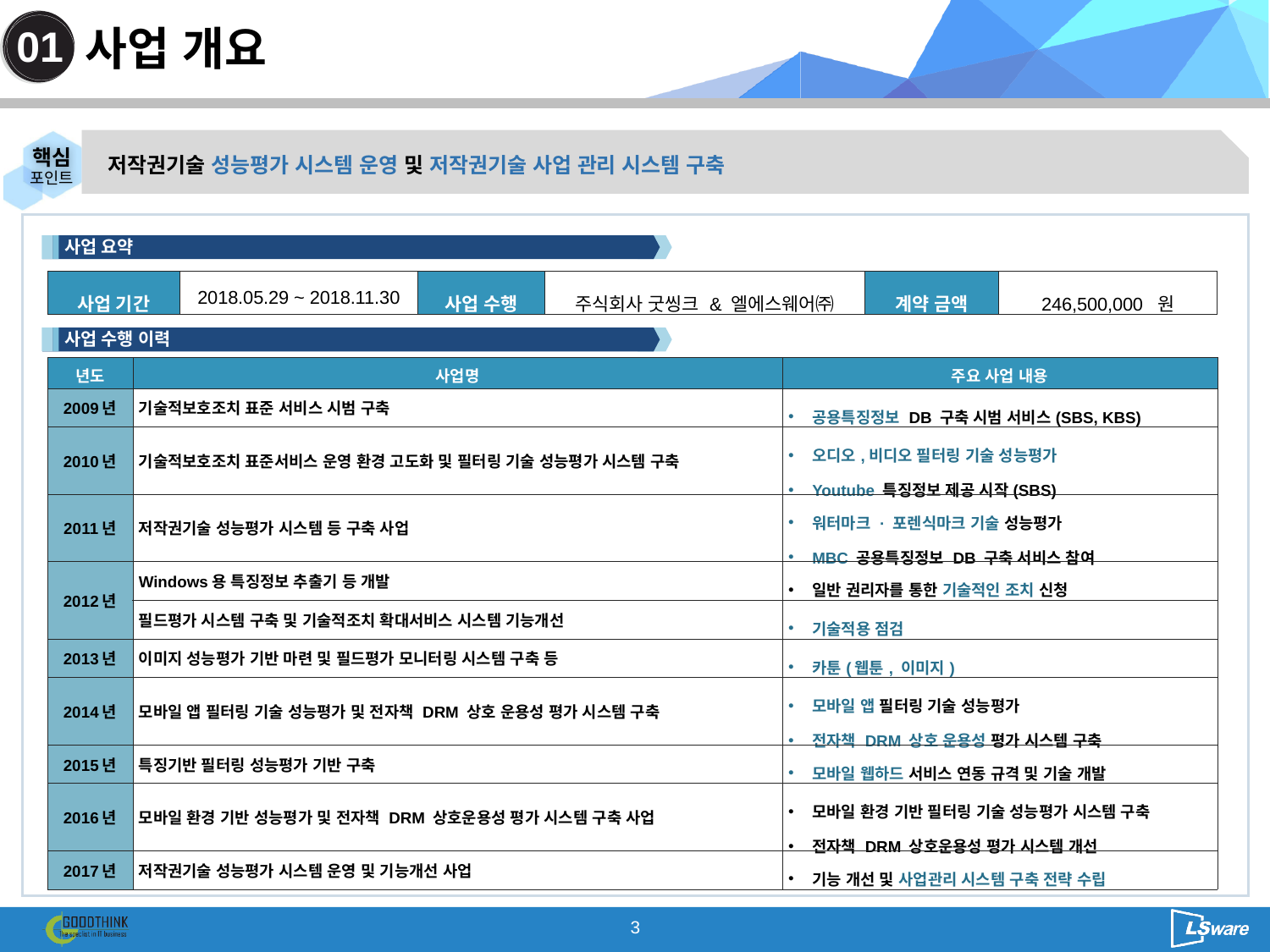

# 사업 개요
01
저작권기술 성능평가 시스템 운영 및 저작권기술 사업 관리 시스템 구축

사업 요약
| 사업 기간 | 2018.05.29 ~ 2018.11.30 | 사업 수행 | 주식회사 굿씽크 & 엘에스웨어㈜ | 계약 금액 | 246,500,000 원 |
| --- | --- | --- | --- | --- | --- |

사업 수행 이력
| 년도 | 사업명 | 주요 사업 내용 |
| --- | --- | --- |
| 2009년 | 기술적보호조치 표준 서비스 시범 구축 | 공용특징정보 DB 구축 시범 서비스(SBS, KBS) |
| 2010년 | 기술적보호조치 표준서비스 운영 환경 고도화 및 필터링 기술 성능평가 시스템 구축 | 오디오,비디오 필터링 기술 성능평가 Youtube 특징정보 제공 시작(SBS) |
| 2011년 | 저작권기술 성능평가 시스템 등 구축 사업 | 워터마크 · 포렌식마크 기술 성능평가 MBC 공용특징정보 DB 구축 서비스 참여 |
| 2012년 | Windows용 특징정보 추출기 등 개발 | 일반 권리자를 통한 기술적인 조치 신청 |
|  | 필드평가 시스템 구축 및 기술적조치 확대서비스 시스템 기능개선 | 기술적용 점검 |
| 2013년 | 이미지 성능평가 기반 마련 및 필드평가 모니터링 시스템 구축 등 | 카툰(웹툰, 이미지) |
| 2014년 | 모바일 앱 필터링 기술 성능평가 및 전자책 DRM 상호 운용성 평가 시스템 구축 | 모바일 앱 필터링 기술 성능평가 전자책 DRM 상호 운용성 평가 시스템 구축 |
| 2015년 | 특징기반 필터링 성능평가 기반 구축 | 모바일 웹하드 서비스 연동 규격 및 기술 개발 |
| 2016년 | 모바일 환경 기반 성능평가 및 전자책 DRM 상호운용성 평가 시스템 구축 사업 | 모바일 환경 기반 필터링 기술 성능평가 시스템 구축 전자책 DRM 상호운용성 평가 시스템 개선 |
| 2017년 | 저작권기술 성능평가 시스템 운영 및 기능개선 사업 | 기능 개선 및 사업관리 시스템 구축 전략 수립 |